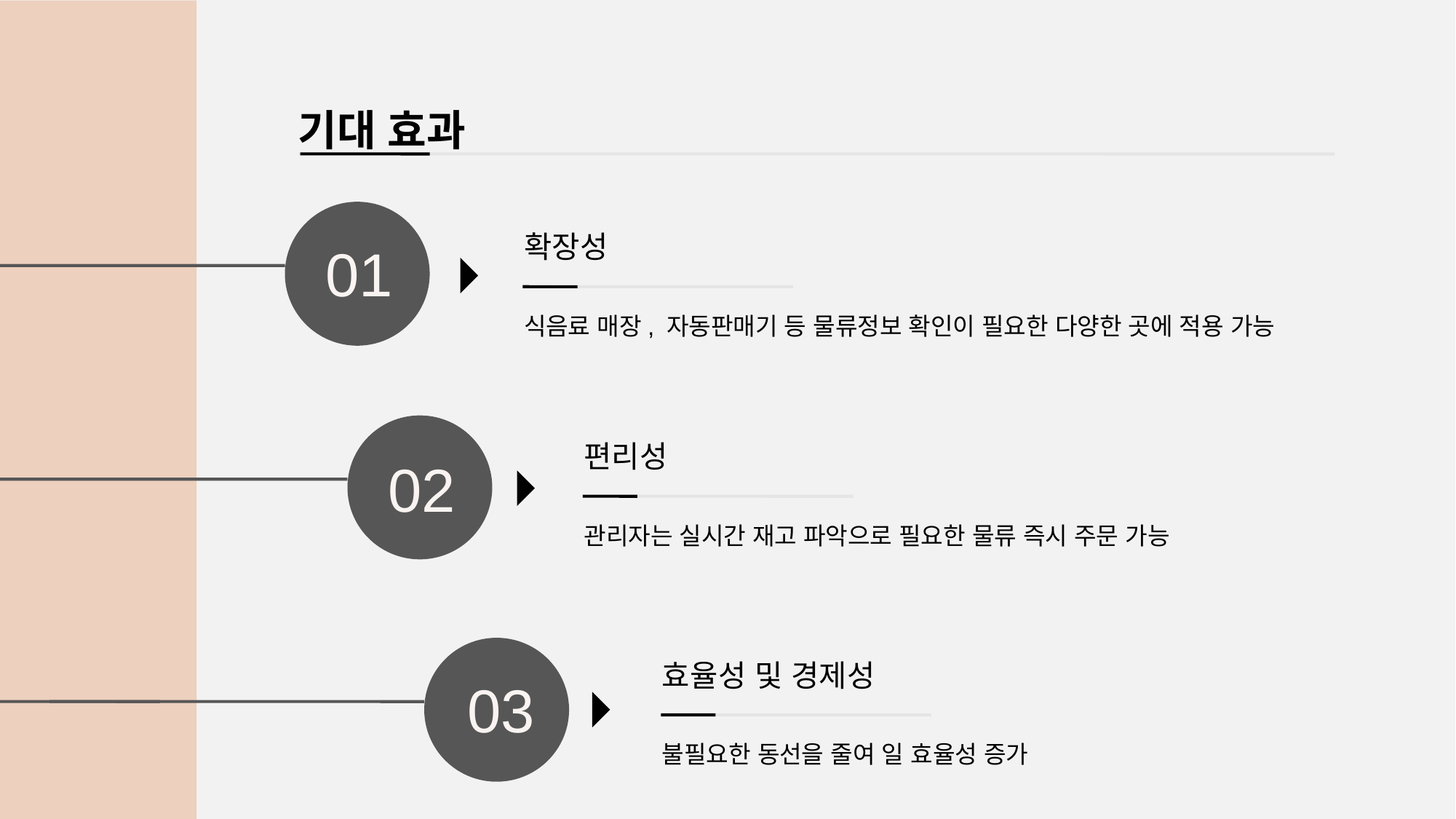

기대 효과

확장성

식음료 매장, 자동판매기 등 물류정보 확인이 필요한 다양한 곳에 적용 가능

01

편리성

관리자는 실시간 재고 파악으로 필요한 물류 즉시 주문 가능

02

효율성 및 경제성

불필요한 동선을 줄여 일 효율성 증가
03